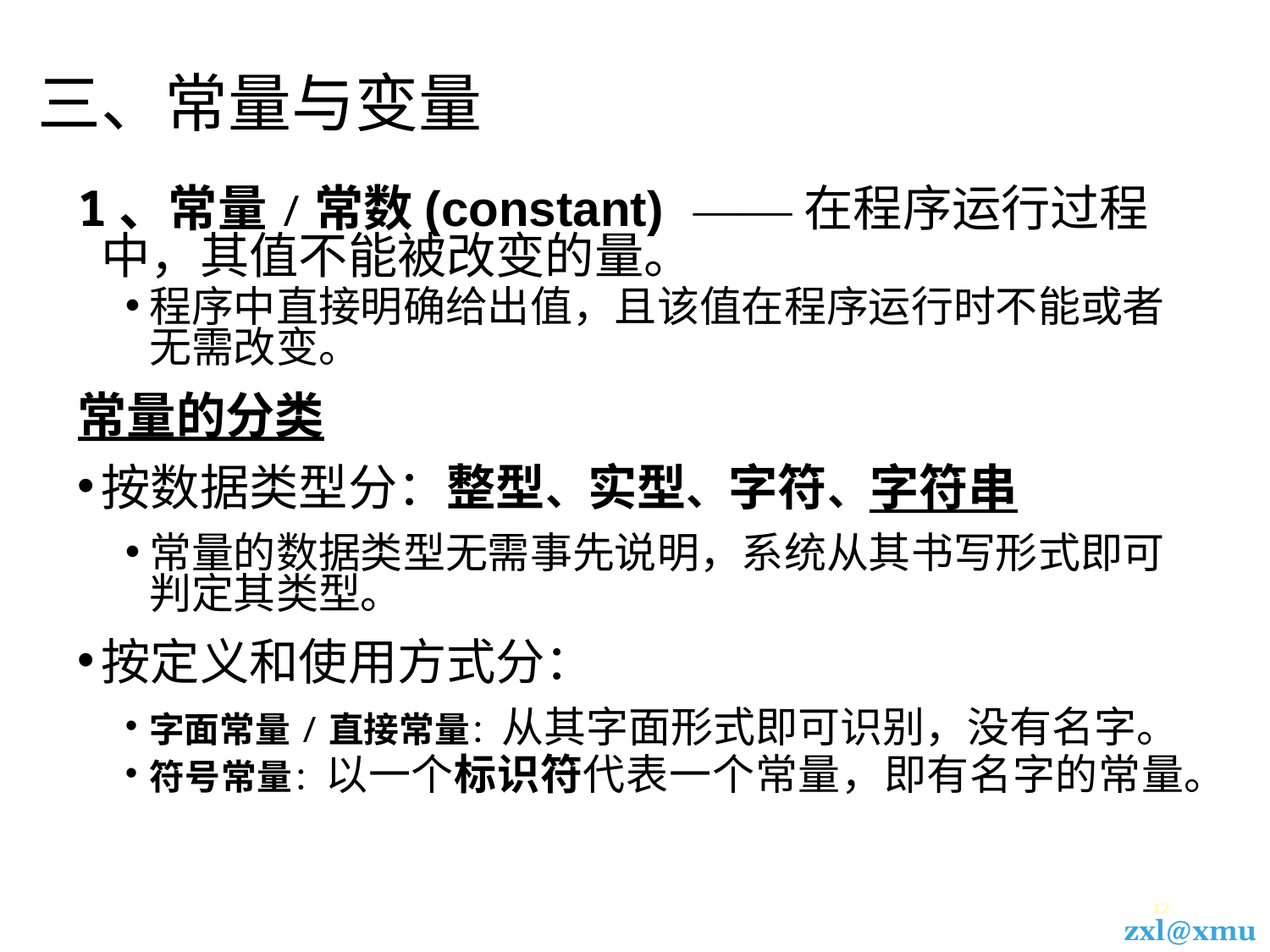

# 三、常量与变量
1、常量/常数(constant) ——在程序运行过程中，其值不能被改变的量。
程序中直接明确给出值，且该值在程序运行时不能或者无需改变。
常量的分类
按数据类型分：整型、实型、字符、字符串
常量的数据类型无需事先说明，系统从其书写形式即可判定其类型。
按定义和使用方式分：
字面常量/直接常量：从其字面形式即可识别，没有名字。
符号常量：以一个标识符代表一个常量，即有名字的常量。
12